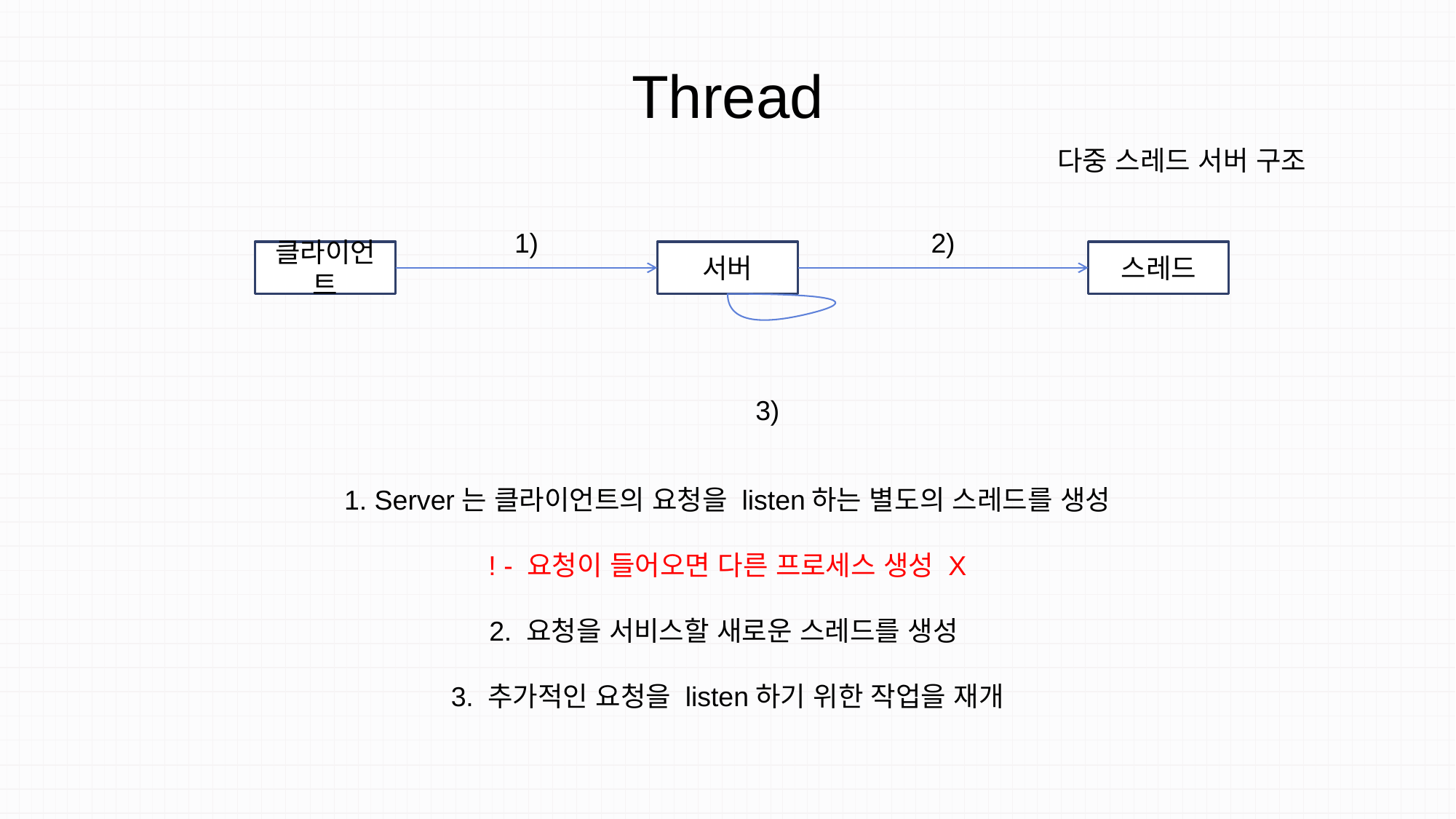

Thread
다중 스레드 서버 구조
1)
2)
클라이언트
서버
스레드
3)
1. Server는 클라이언트의 요청을 listen하는 별도의 스레드를 생성

! - 요청이 들어오면 다른 프로세스 생성 X

2. 요청을 서비스할 새로운 스레드를 생성

3. 추가적인 요청을 listen하기 위한 작업을 재개